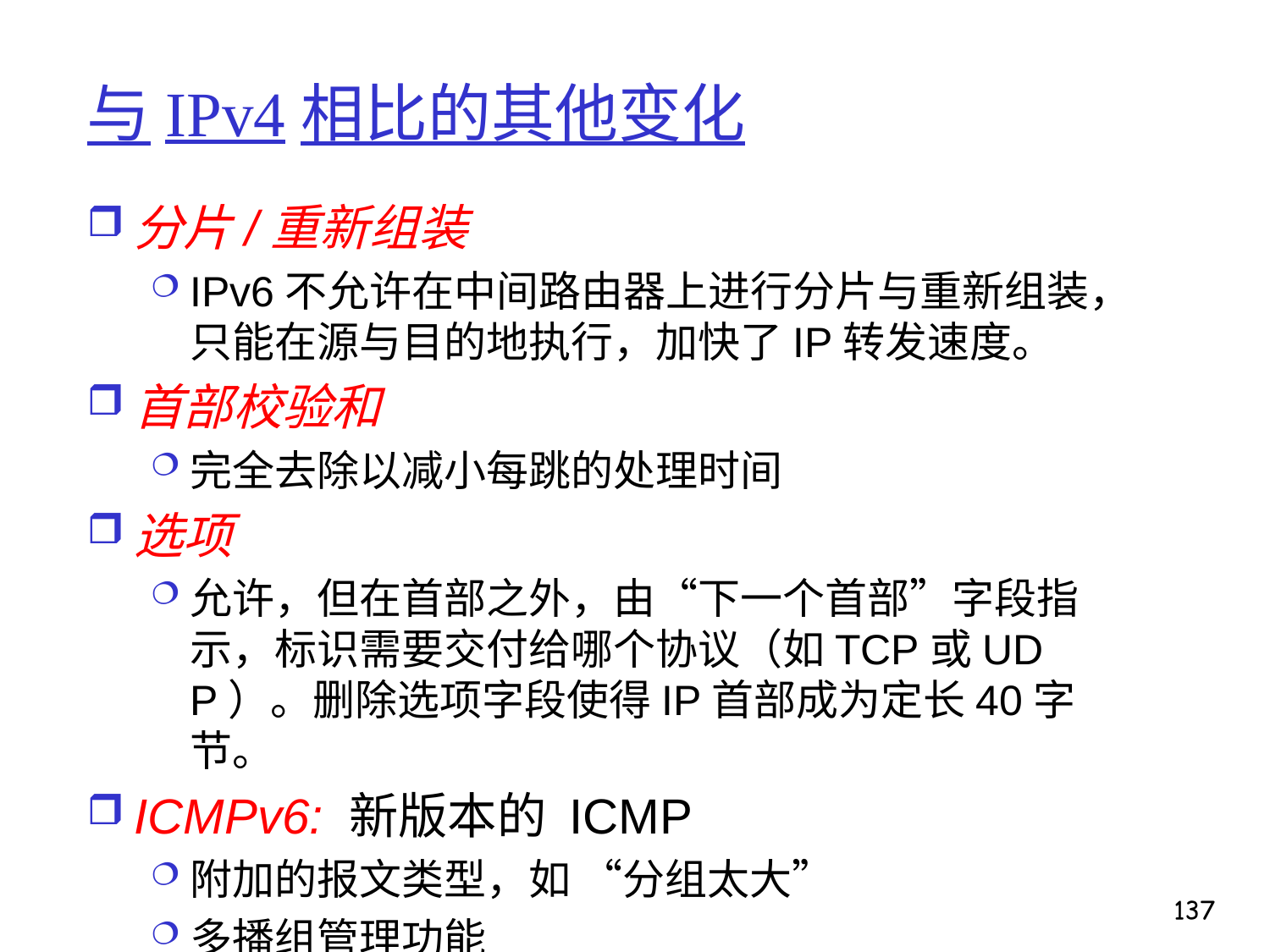

# 与IPv4相比的其他变化
分片/重新组装
IPv6不允许在中间路由器上进行分片与重新组装，只能在源与目的地执行，加快了IP转发速度。
首部校验和
完全去除以减小每跳的处理时间
选项
允许，但在首部之外，由“下一个首部”字段指示，标识需要交付给哪个协议（如TCP或UDP）。删除选项字段使得IP首部成为定长40字节。
ICMPv6: 新版本的 ICMP
附加的报文类型，如 “分组太大”
多播组管理功能
137